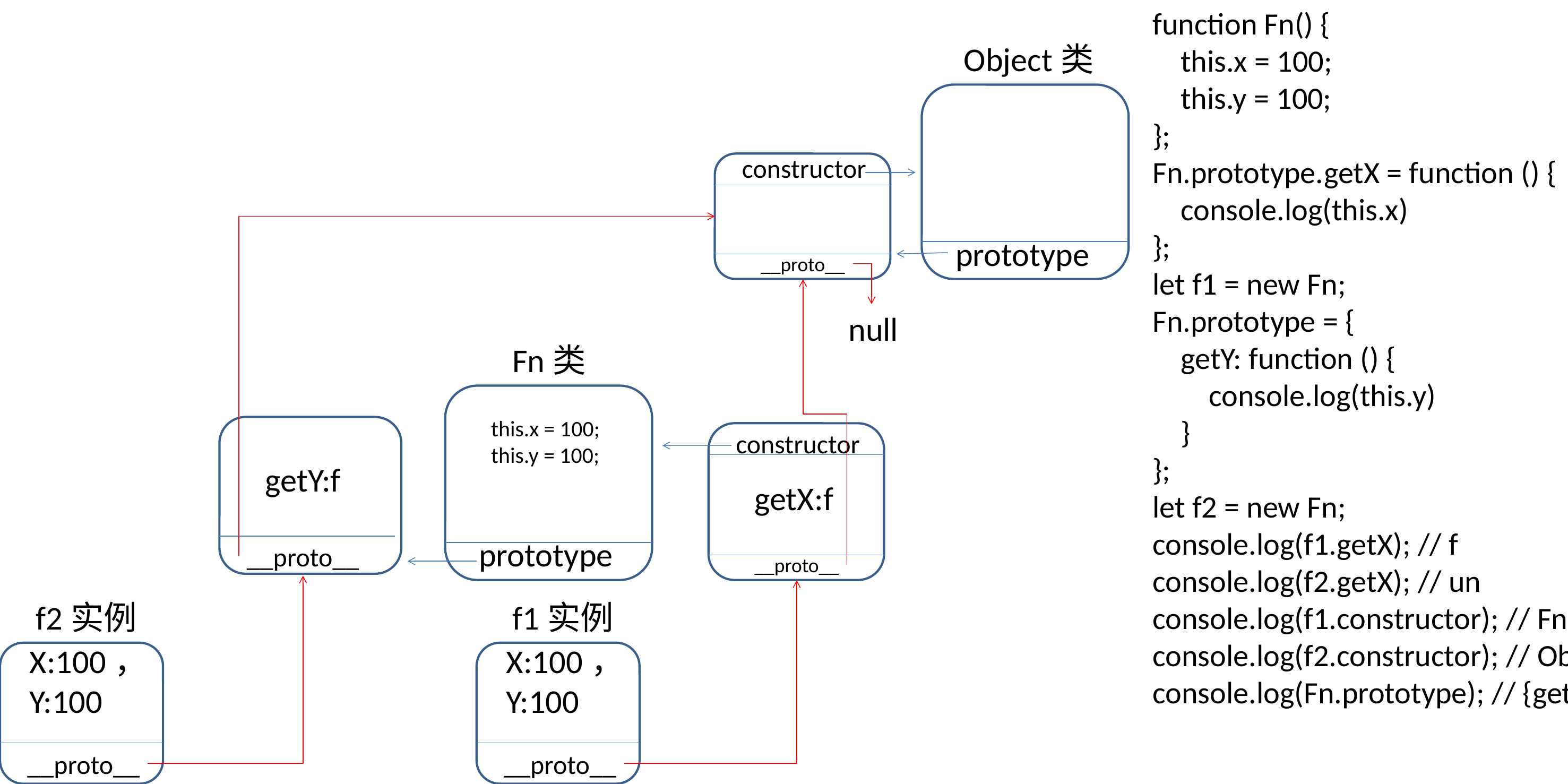

function Fn() {
            this.x = 100;
            this.y = 100;
        };
        Fn.prototype.getX = function () {
            console.log(this.x)
        };
        let f1 = new Fn;
        Fn.prototype = {
            getY: function () {
                console.log(this.y)
            }
        };
        let f2 = new Fn;
        console.log(f1.getX); // f
        console.log(f2.getX); // un
        console.log(f1.constructor); // Fn
        console.log(f2.constructor); // Ob
        console.log(Fn.prototype); // {getY:f}

Object类

constructor

prototype
__proto__
null
Fn类

this.x = 100;
this.y = 100;

constructor
getY:f
getX:f
prototype
__proto__
__proto__
f2实例
f1实例
X:100，
Y:100
X:100，
Y:100

__proto__
__proto__